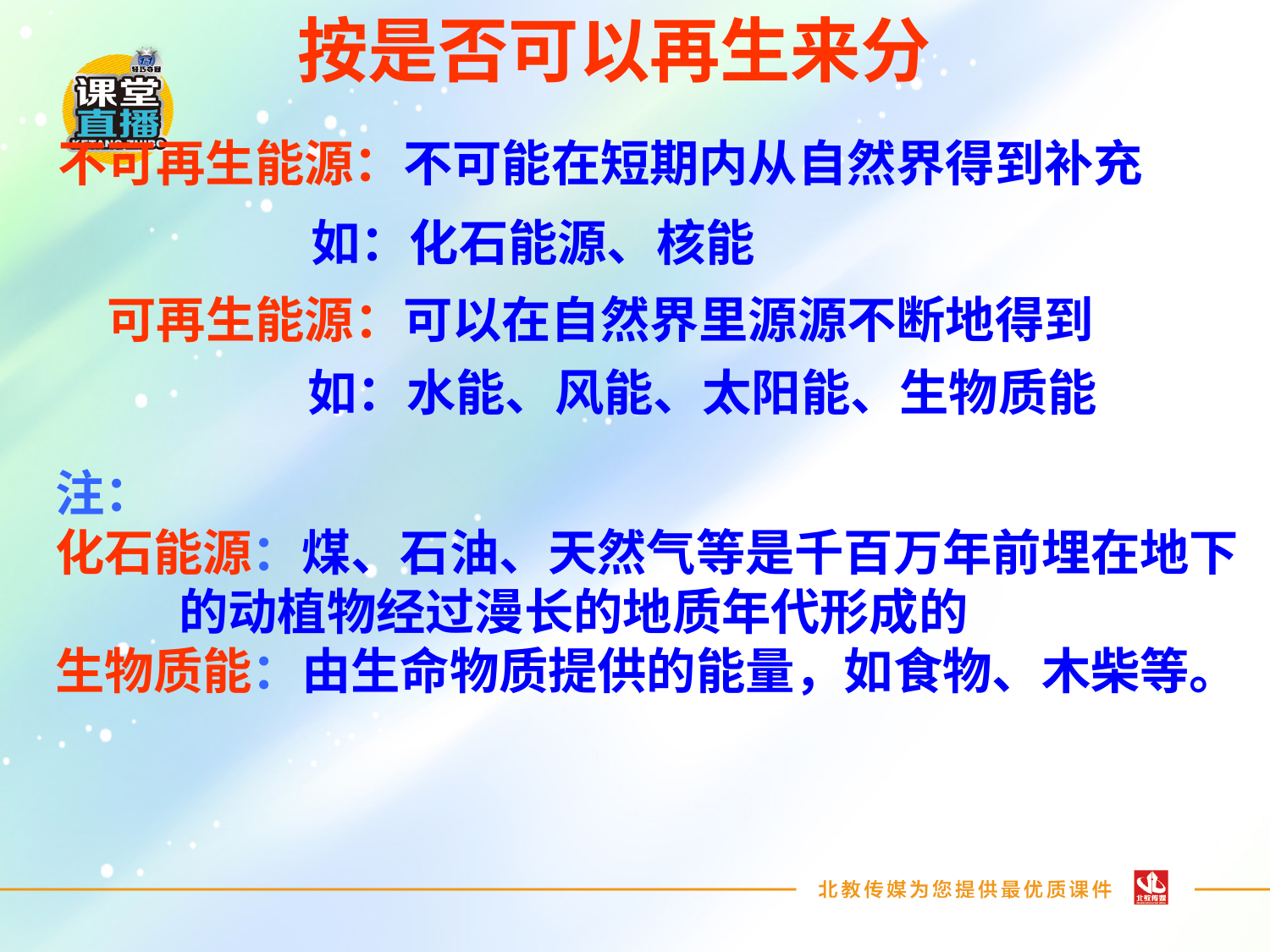

按是否可以再生来分
不可再生能源：不可能在短期内从自然界得到补充
如：化石能源、核能
可再生能源：可以在自然界里源源不断地得到
如：水能、风能、太阳能、生物质能
注：
化石能源：煤、石油、天然气等是千百万年前埋在地下
          的动植物经过漫长的地质年代形成的
生物质能：由生命物质提供的能量，如食物、木柴等。